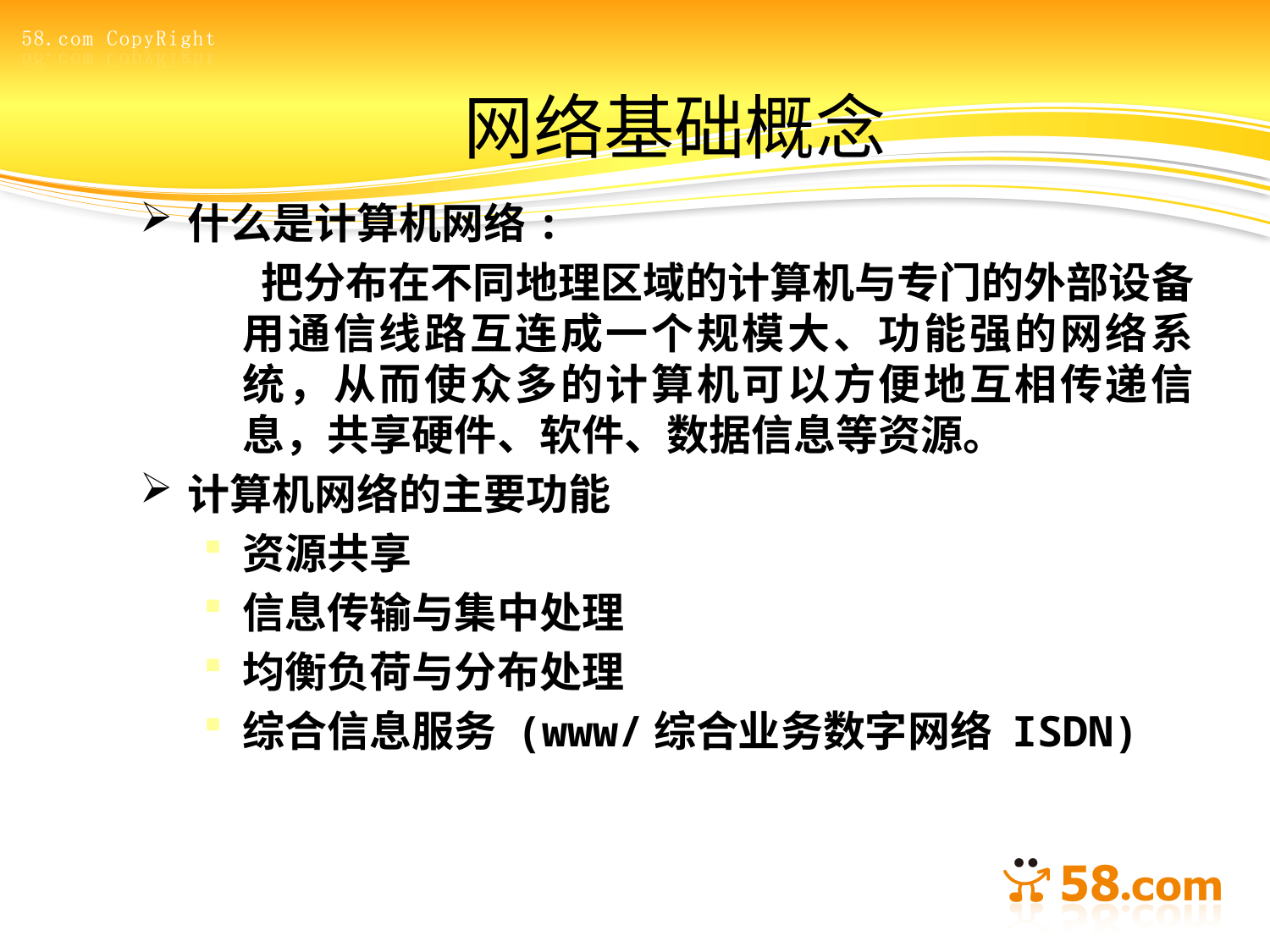

# 网络基础概念
什么是计算机网络:
     把分布在不同地理区域的计算机与专门的外部设备用通信线路互连成一个规模大、功能强的网络系统，从而使众多的计算机可以方便地互相传递信息，共享硬件、软件、数据信息等资源。
计算机网络的主要功能
资源共享
信息传输与集中处理
均衡负荷与分布处理
综合信息服务 (www/综合业务数字网络 ISDN)